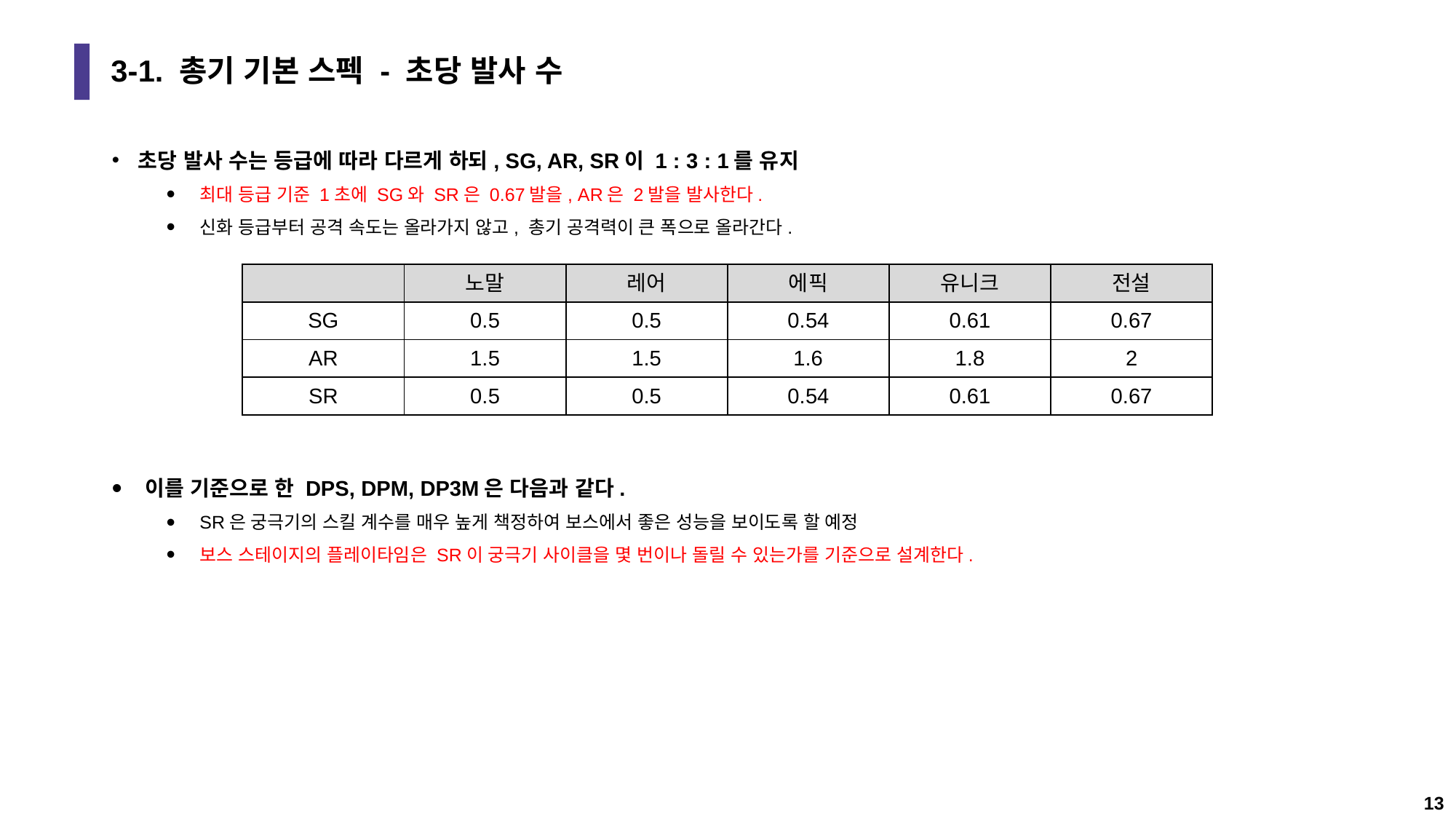

# 3-1. 총기 기본 스펙 - 초당 발사 수
초당 발사 수는 등급에 따라 다르게 하되, SG, AR, SR이 1 : 3 : 1를 유지
최대 등급 기준 1초에 SG와 SR은 0.67발을, AR은 2발을 발사한다.
신화 등급부터 공격 속도는 올라가지 않고, 총기 공격력이 큰 폭으로 올라간다.

이를 기준으로 한 DPS, DPM, DP3M은 다음과 같다.
SR은 궁극기의 스킬 계수를 매우 높게 책정하여 보스에서 좋은 성능을 보이도록 할 예정
보스 스테이지의 플레이타임은 SR이 궁극기 사이클을 몇 번이나 돌릴 수 있는가를 기준으로 설계한다.

|  | 노말 | 레어 | 에픽 | 유니크 | 전설 |
| --- | --- | --- | --- | --- | --- |
| SG | 0.5 | 0.5 | 0.54 | 0.61 | 0.67 |
| AR | 1.5 | 1.5 | 1.6 | 1.8 | 2 |
| SR | 0.5 | 0.5 | 0.54 | 0.61 | 0.67 |